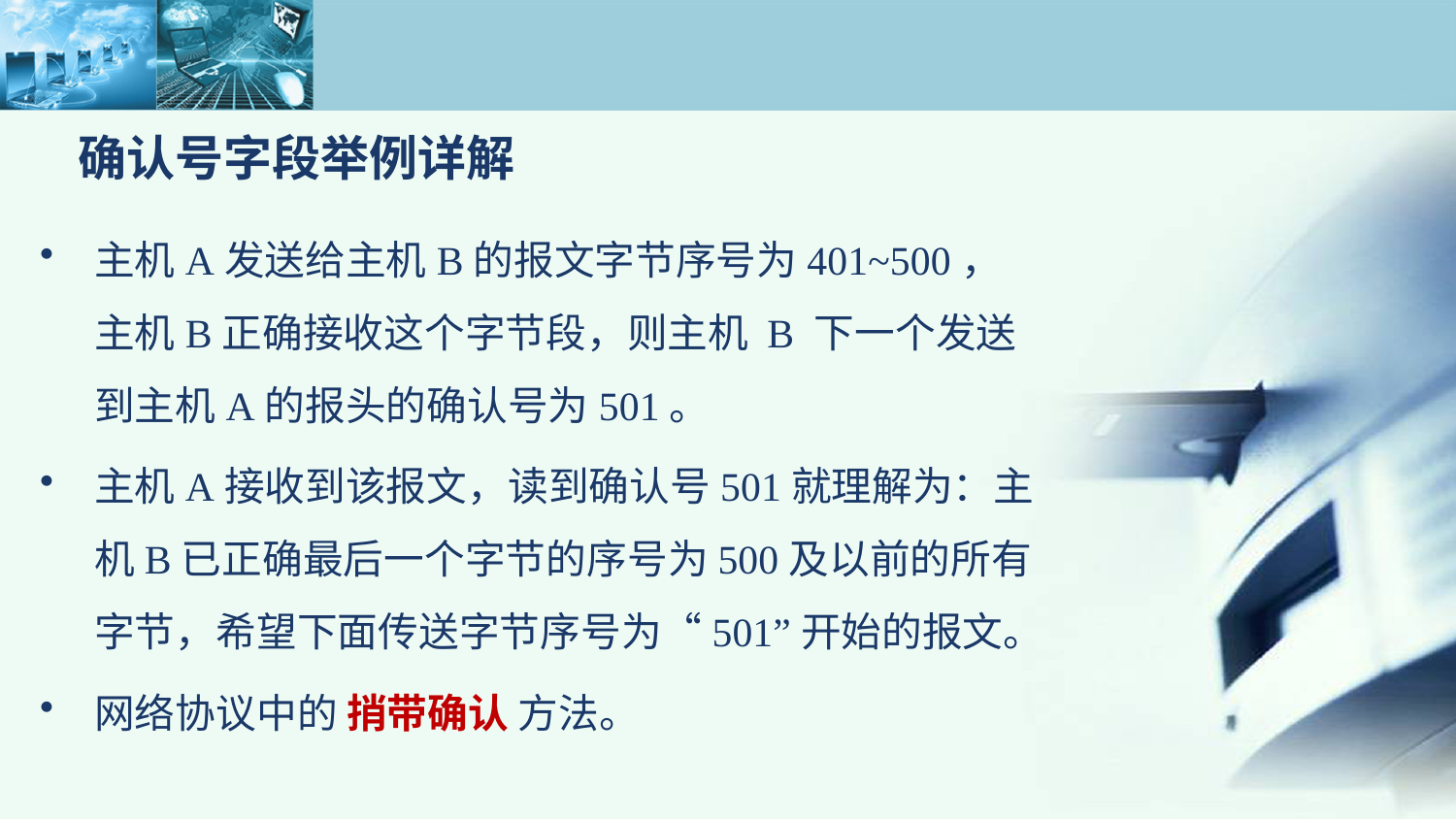

# 确认号字段举例详解
主机A发送给主机B的报文字节序号为401~500，主机B正确接收这个字节段，则主机 B 下一个发送到主机A的报头的确认号为501。
主机A接收到该报文，读到确认号501就理解为：主机B已正确最后一个字节的序号为500及以前的所有字节，希望下面传送字节序号为“501”开始的报文。
网络协议中的 捎带确认 方法。